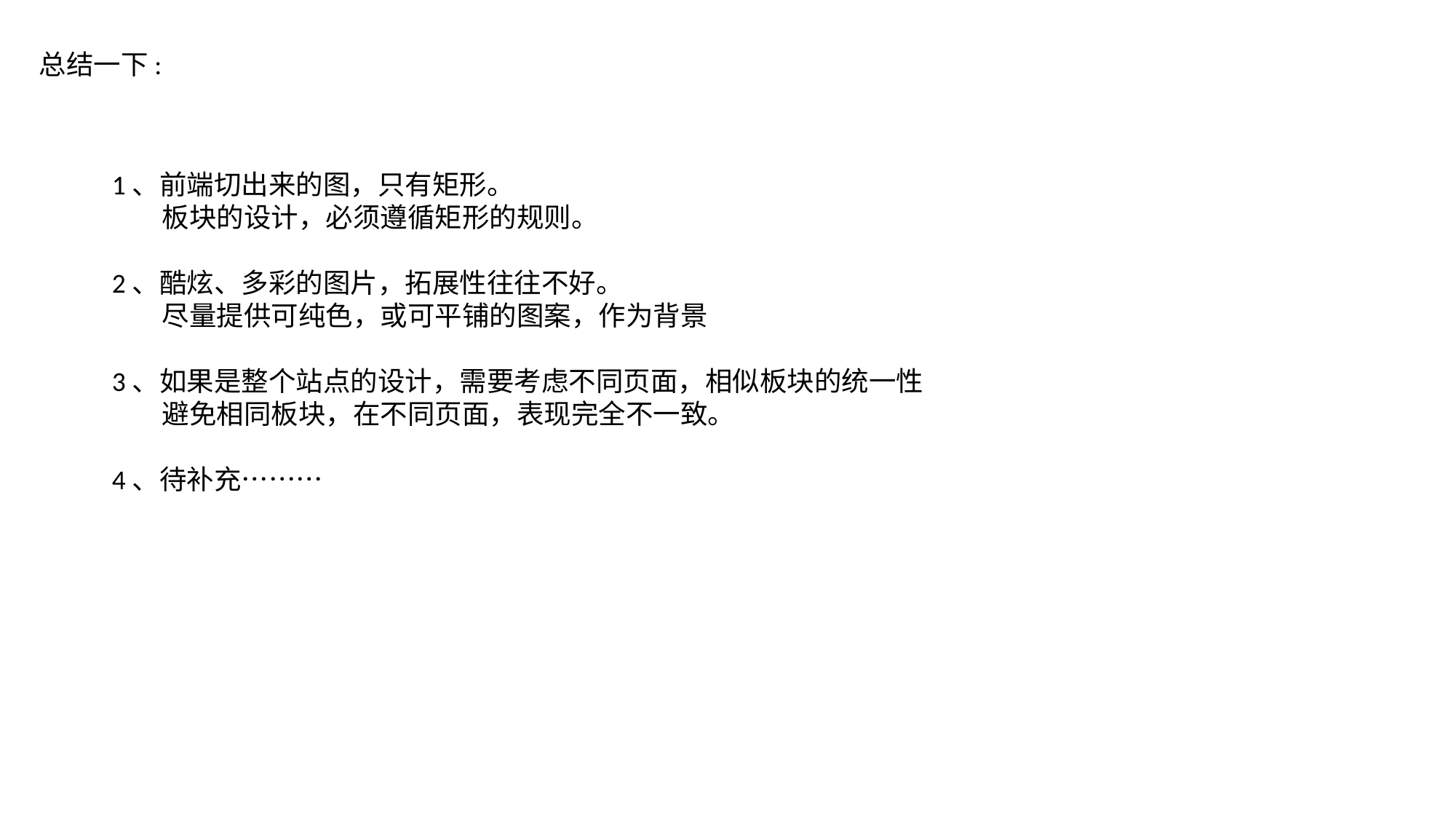

总结一下:
1、前端切出来的图，只有矩形。
       板块的设计，必须遵循矩形的规则。

2、酷炫、多彩的图片，拓展性往往不好。
       尽量提供可纯色，或可平铺的图案，作为背景

3、如果是整个站点的设计，需要考虑不同页面，相似板块的统一性
       避免相同板块，在不同页面，表现完全不一致。

4、待补充………